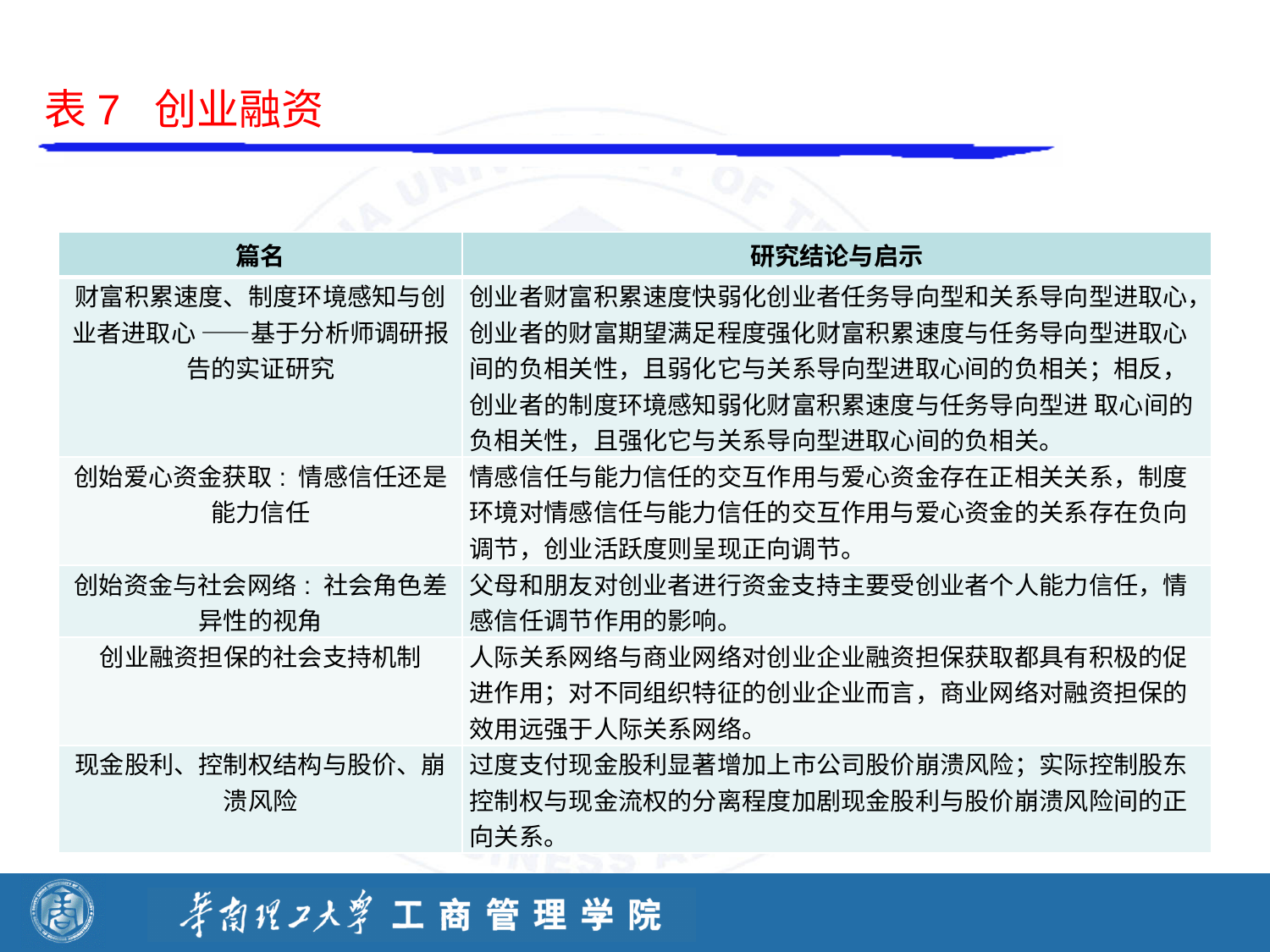

表7  创业融资
| 篇名 | 研究结论与启示 |
| --- | --- |
| 财富积累速度、制度环境感知与创业者进取心 ——基于分析师调研报告的实证研究 | 创业者财富积累速度快弱化创业者任务导向型和关系导向型进取心，创业者的财富期望满足程度强化财富积累速度与任务导向型进取心间的负相关性，且弱化它与关系导向型进取心间的负相关；相反，创业者的制度环境感知弱化财富积累速度与任务导向型进 取心间的负相关性，且强化它与关系导向型进取心间的负相关。 |
| 创始爱心资金获取: 情感信任还是能力信任 | 情感信任与能力信任的交互作用与爱心资金存在正相关关系，制度环境对情感信任与能力信任的交互作用与爱心资金的关系存在负向调节，创业活跃度则呈现正向调节。 |
| 创始资金与社会网络: 社会角色差异性的视角 | 父母和朋友对创业者进行资金支持主要受创业者个人能力信任，情感信任调节作用的影响。 |
| 创业融资担保的社会支持机制 | 人际关系网络与商业网络对创业企业融资担保获取都具有积极的促进作用；对不同组织特征的创业企业而言，商业网络对融资担保的效用远强于人际关系网络。 |
| 现金股利、控制权结构与股价、崩溃风险 | 过度支付现金股利显著增加上市公司股价崩溃风险；实际控制股东控制权与现金流权的分离程度加剧现金股利与股价崩溃风险间的正向关系。 |